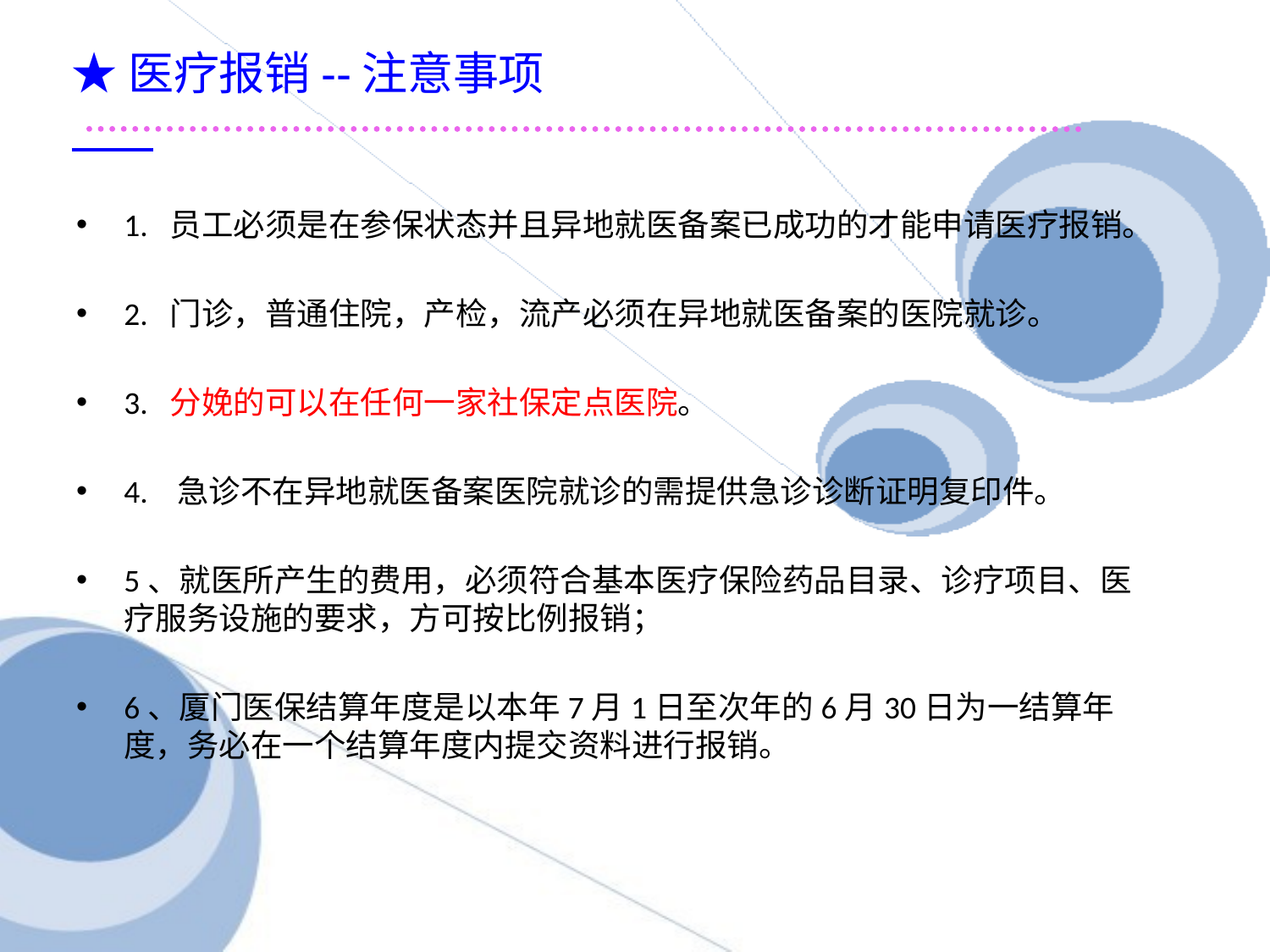

★医疗报销--注意事项
1.  员工必须是在参保状态并且异地就医备案已成功的才能申请医疗报销。

2.  门诊，普通住院，产检，流产必须在异地就医备案的医院就诊。

3.  分娩的可以在任何一家社保定点医院。

4.   急诊不在异地就医备案医院就诊的需提供急诊诊断证明复印件。

5、就医所产生的费用，必须符合基本医疗保险药品目录、诊疗项目、医疗服务设施的要求，方可按比例报销；

6、厦门医保结算年度是以本年7月1日至次年的6月30日为一结算年度，务必在一个结算年度内提交资料进行报销。